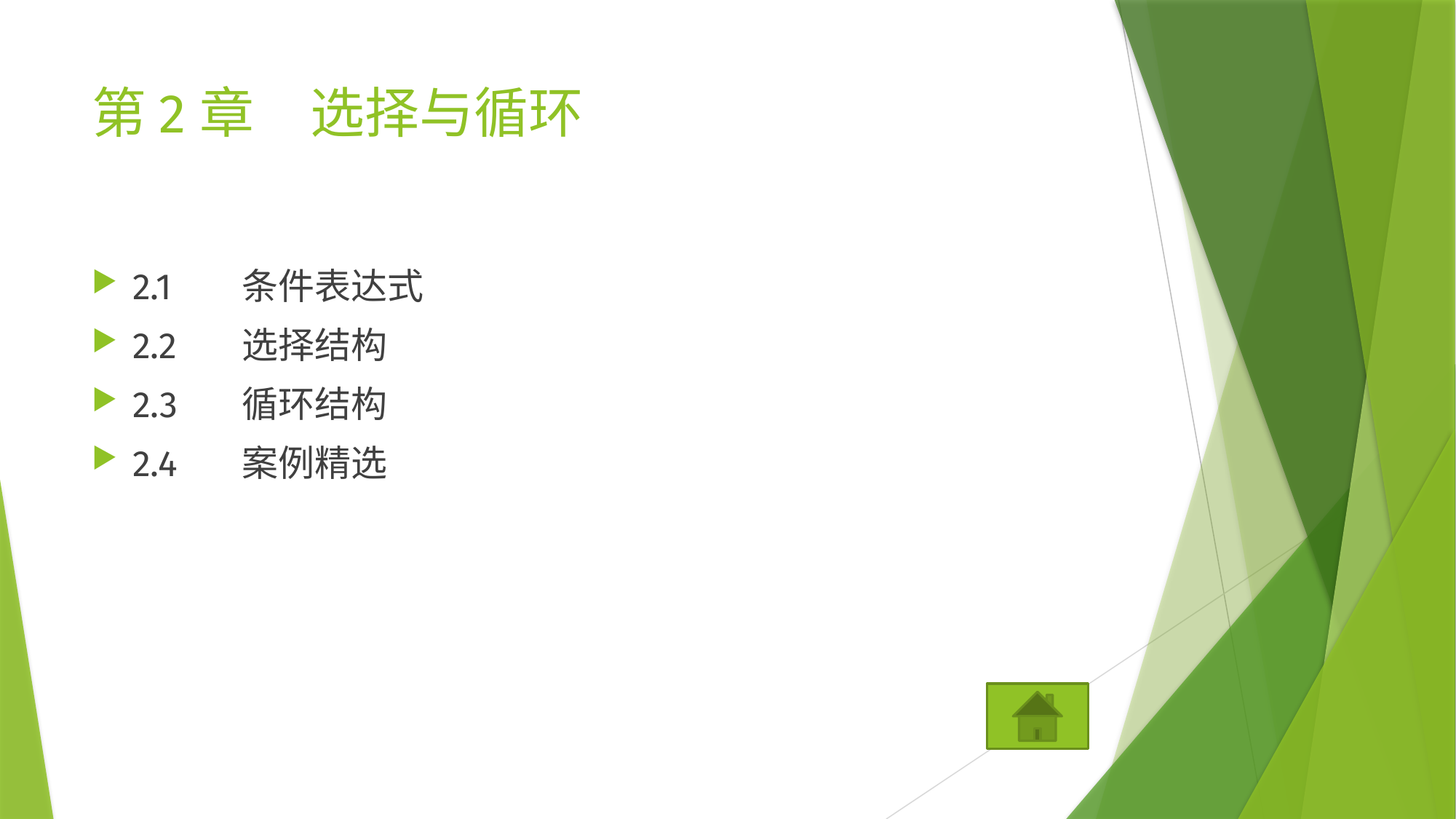

# 第2章	选择与循环
2.1	条件表达式
2.2	选择结构
2.3	循环结构
2.4	案例精选